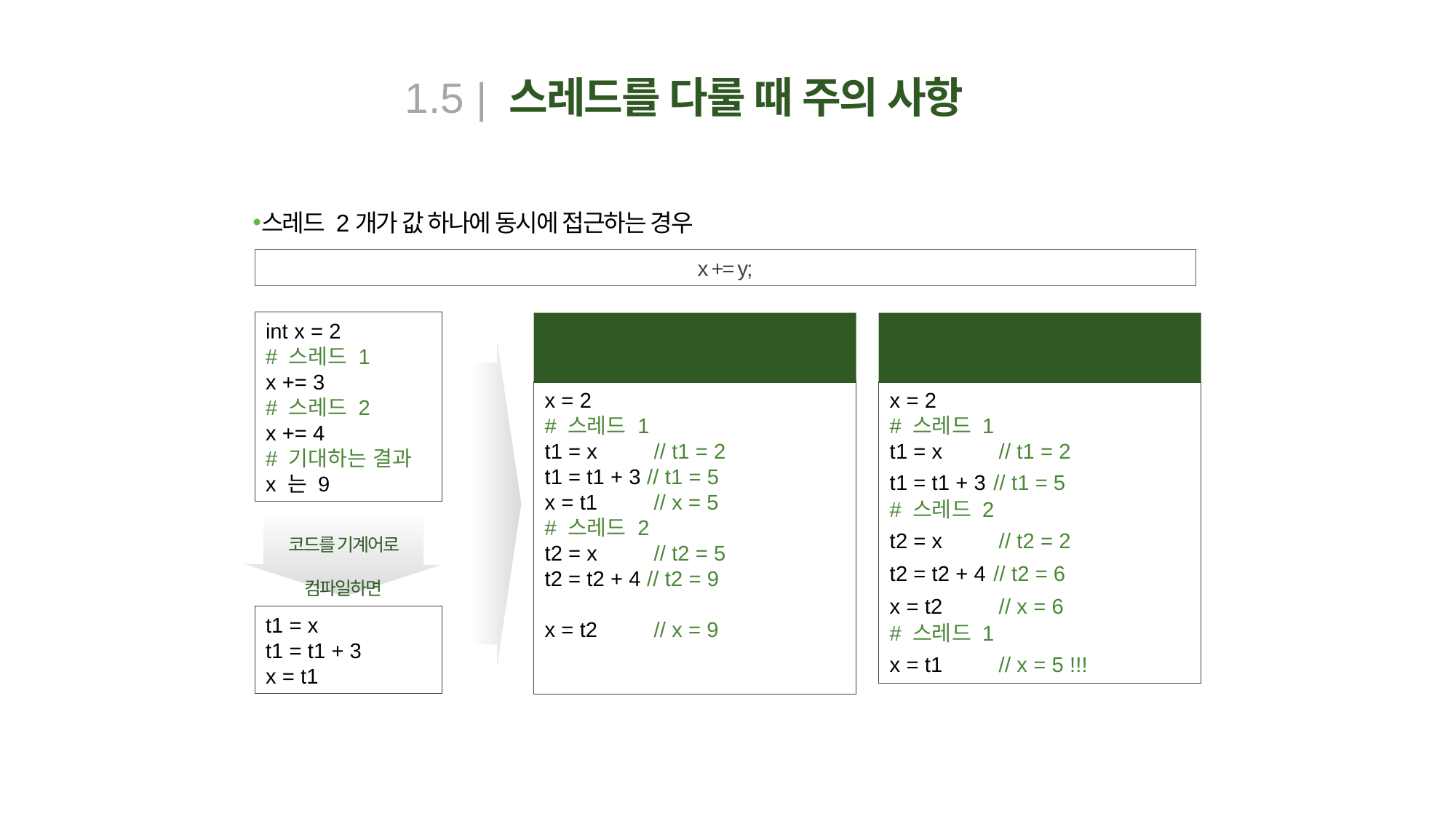

1.5 | 스레드를 다룰 때 주의 사항
스레드 2개가 값 하나에 동시에 접근하는 경우
x += y;
int x = 2
# 스레드 1
x += 3
# 스레드 2
x += 4
# 기대하는 결과
x 는 9
원하는 결과
x = 2
# 스레드 1
t1 = x 	// t1 = 2
t1 = t1 + 3 // t1 = 5
x = t1 	// x = 5
# 스레드 2
t2 = x 	// t2 = 5
t2 = t2 + 4 // t2 = 9

x = t2 	// x = 9
다른 결과
-컨텍스트 스위치가 무작위로(random) 발생
x = 2
# 스레드 1
t1 = x 	// t1 = 2
t1 = t1 + 3 // t1 = 5
# 스레드 2
t2 = x 	// t2 = 2
t2 = t2 + 4 // t2 = 6
x = t2 	// x = 6
# 스레드 1
x = t1 	// x = 5 !!!

코드를 기계어로
컴파일하면
t1 = x
t1 = t1 + 3
x = t1